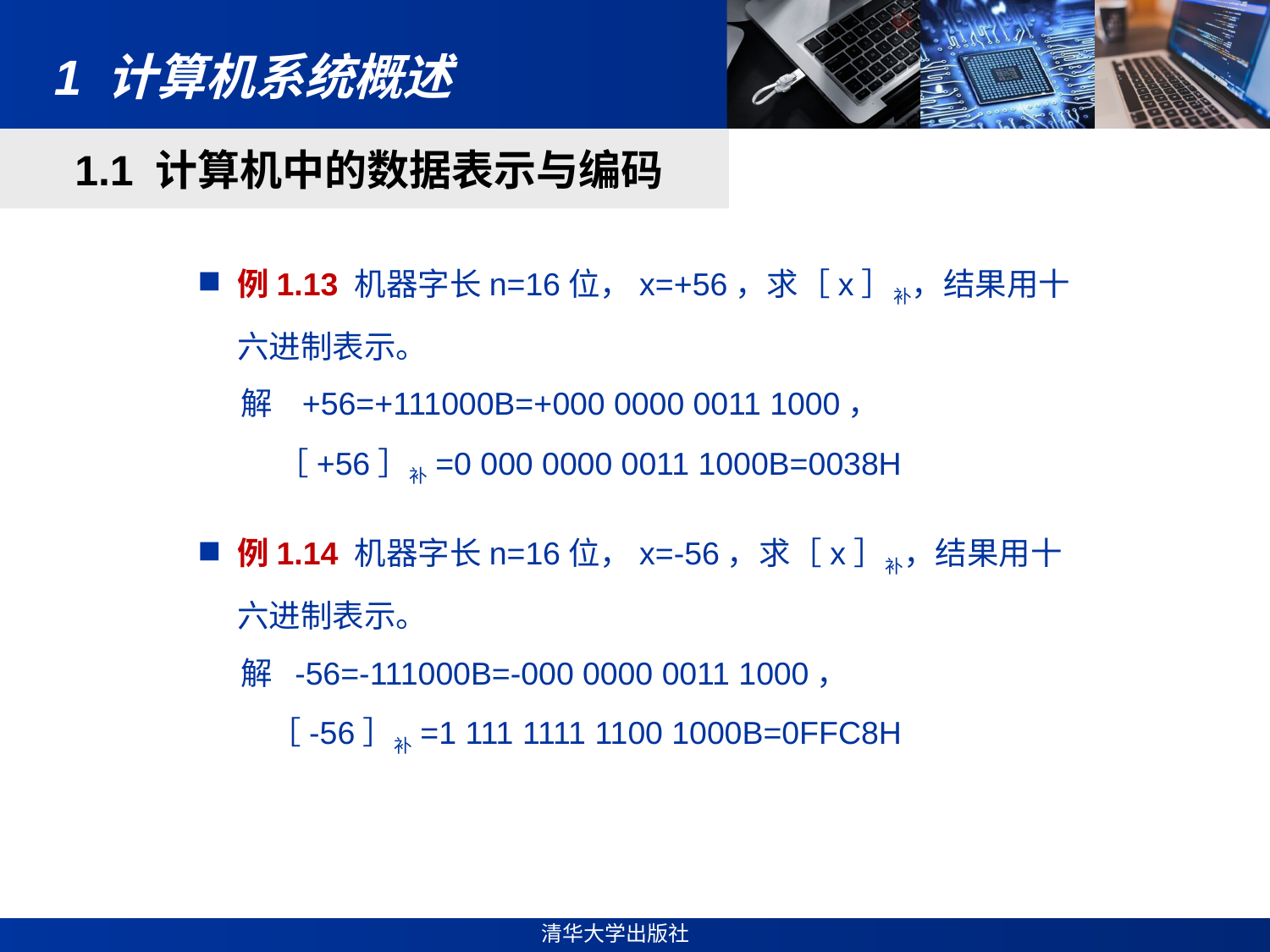

# 1 计算机系统概述
1.1 计算机中的数据表示与编码
例1.13 机器字长n=16位，x=+56，求［x］补，结果用十六进制表示。
     解   +56=+111000B=+000 0000 0011 1000，
          ［+56］补=0 000 0000 0011 1000B=0038H
例1.14 机器字长n=16位，x=-56，求［x］补，结果用十六进制表示。
     解  -56=-111000B=-000 0000 0011 1000，
         ［-56］补=1 111 1111 1100 1000B=0FFC8H